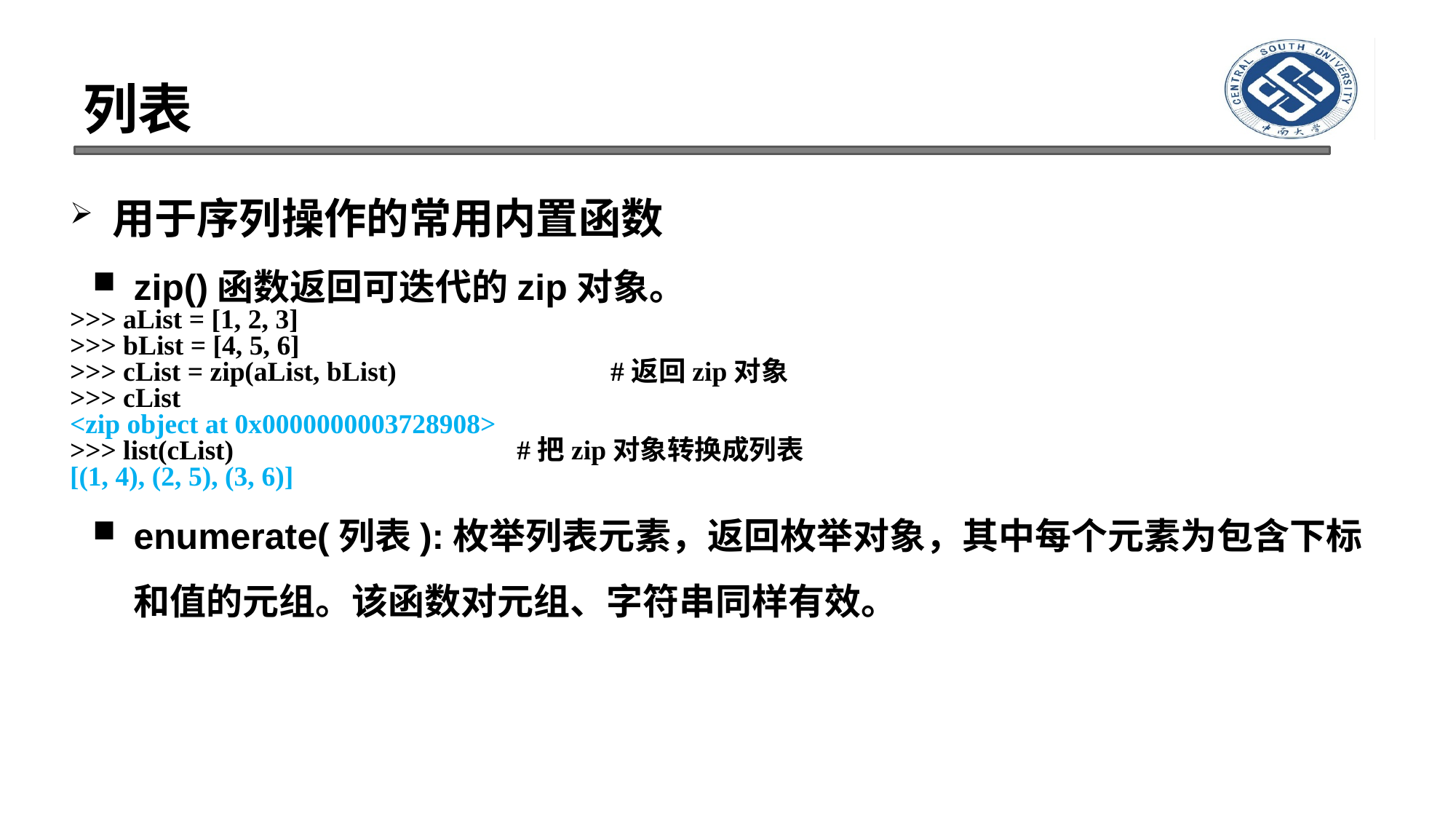

# 列表
用于序列操作的常用内置函数
zip()函数返回可迭代的zip对象。
>>> aList = [1, 2, 3]
>>> bList = [4, 5, 6]
>>> cList = zip(aList, bList)                               #返回zip对象
>>> cList
<zip object at 0x0000000003728908>
>>> list(cList)                                         #把zip对象转换成列表
[(1, 4), (2, 5), (3, 6)]
enumerate(列表):枚举列表元素，返回枚举对象，其中每个元素为包含下标和值的元组。该函数对元组、字符串同样有效。